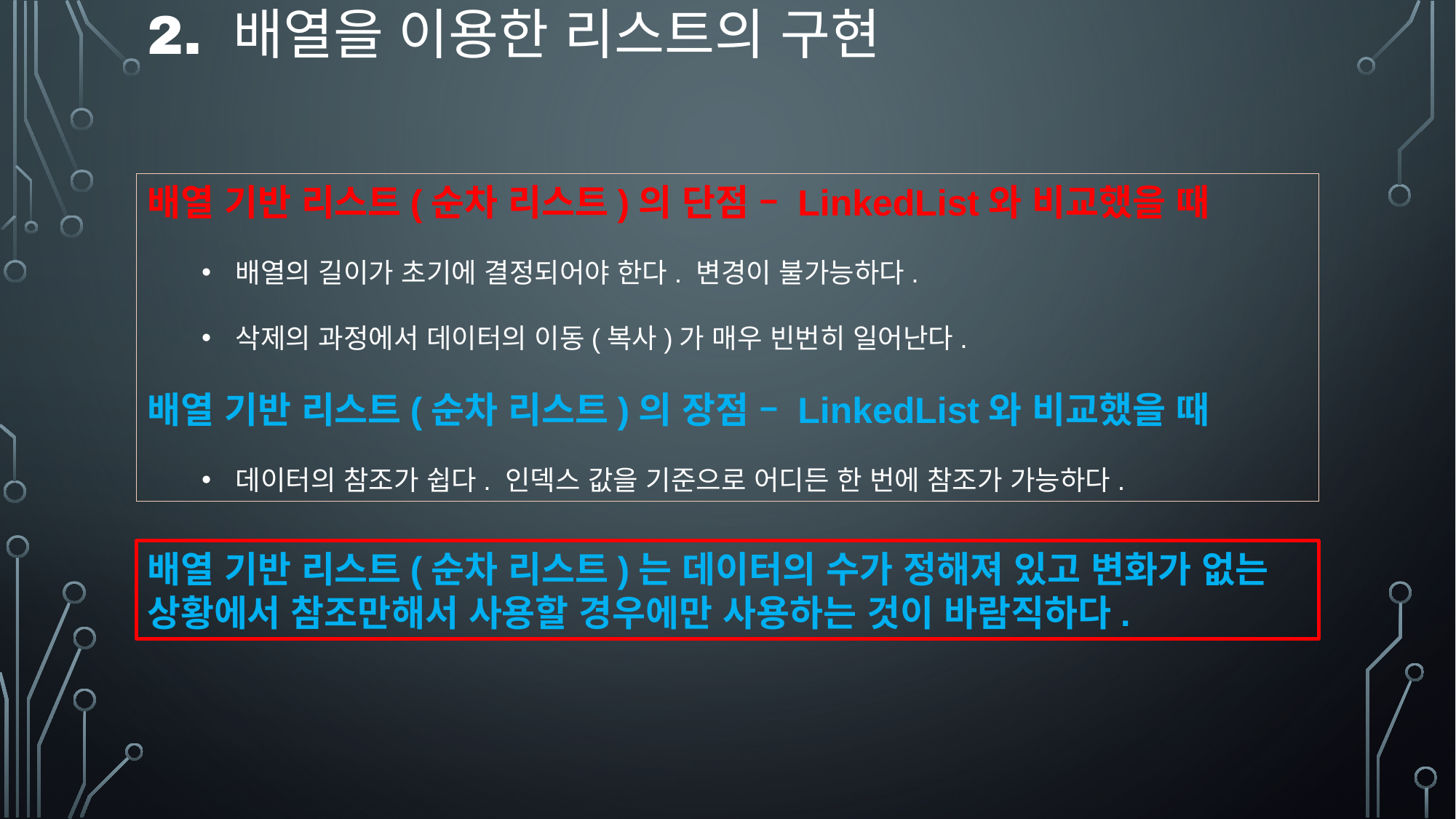

# 2. 배열을 이용한 리스트의 구현
배열 기반 리스트(순차 리스트)의 단점 – LinkedList와 비교했을 때

배열의 길이가 초기에 결정되어야 한다. 변경이 불가능하다.

삭제의 과정에서 데이터의 이동(복사)가 매우 빈번히 일어난다.

배열 기반 리스트(순차 리스트)의 장점 – LinkedList와 비교했을 때

데이터의 참조가 쉽다. 인덱스 값을 기준으로 어디든 한 번에 참조가 가능하다.
배열 기반 리스트(순차 리스트)는 데이터의 수가 정해져 있고 변화가 없는 상황에서 참조만해서 사용할 경우에만 사용하는 것이 바람직하다.